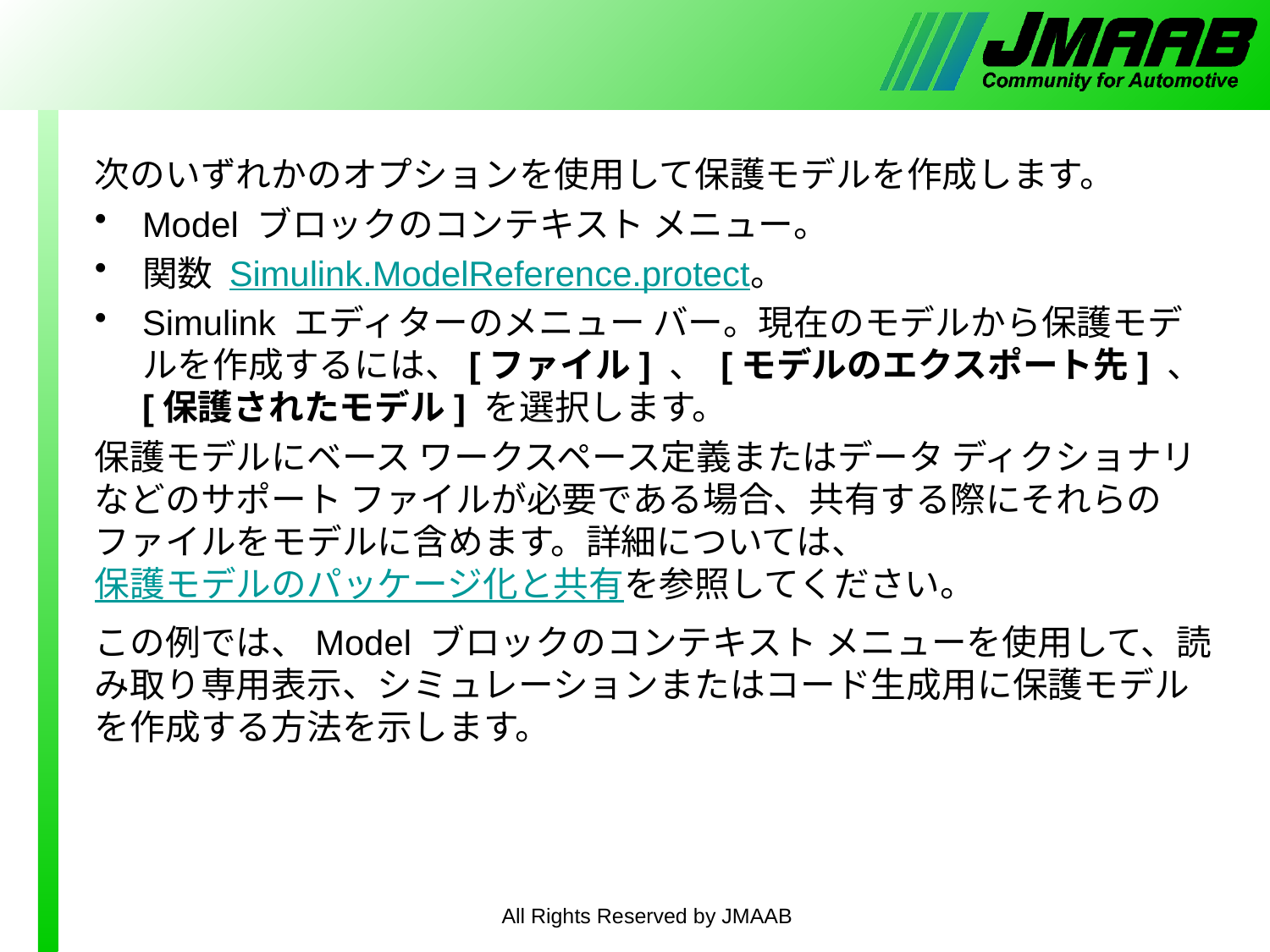

#
次のいずれかのオプションを使用して保護モデルを作成します。
Model ブロックのコンテキスト メニュー。
関数 Simulink.ModelReference.protect。
Simulink エディターのメニュー バー。現在のモデルから保護モデルを作成するには、[ファイル] 、 [モデルのエクスポート先] 、 [保護されたモデル] を選択します。
保護モデルにベース ワークスペース定義またはデータ ディクショナリなどのサポート ファイルが必要である場合、共有する際にそれらのファイルをモデルに含めます。詳細については、保護モデルのパッケージ化と共有を参照してください。
この例では、Model ブロックのコンテキスト メニューを使用して、読み取り専用表示、シミュレーションまたはコード生成用に保護モデルを作成する方法を示します。